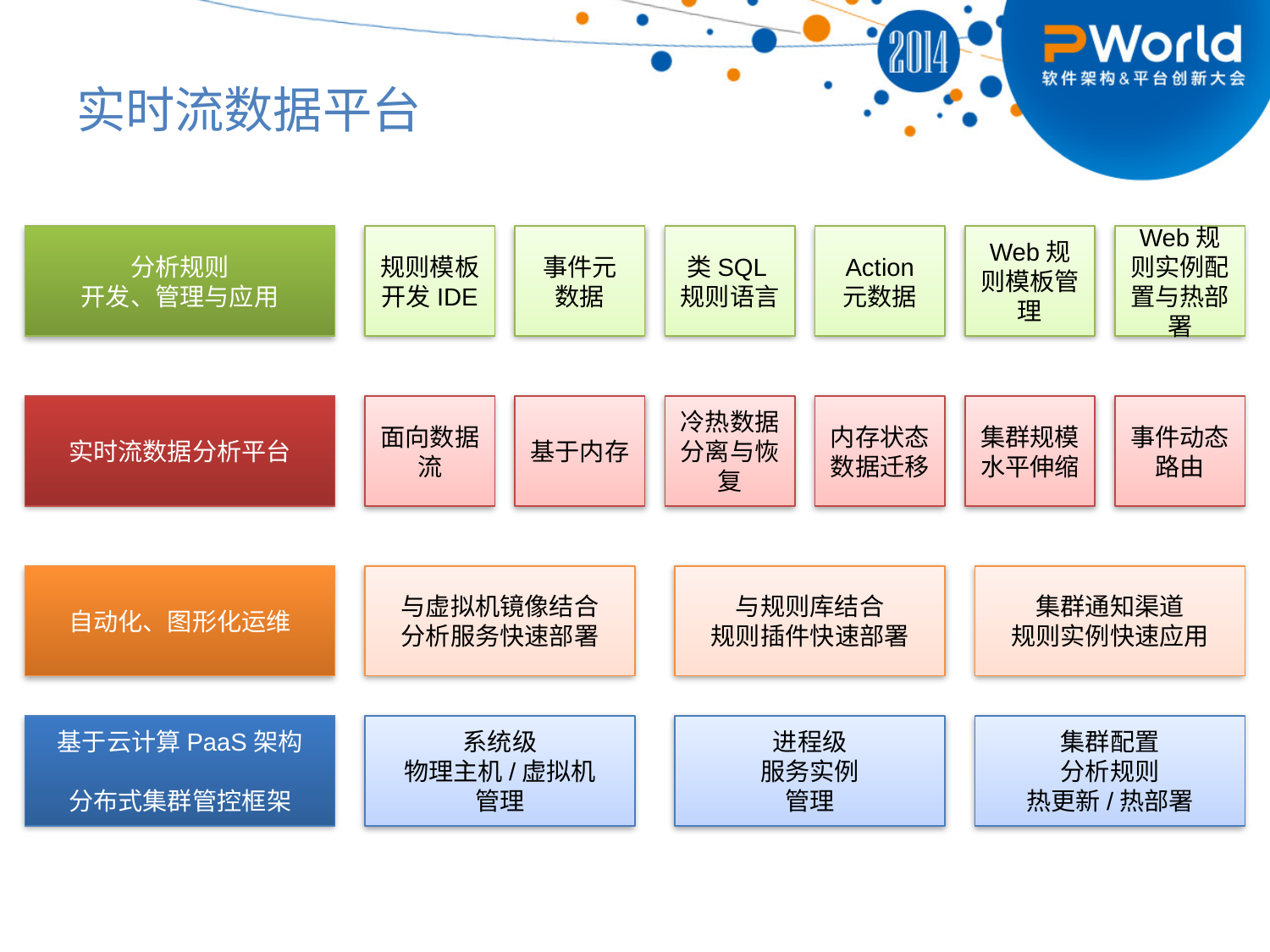

# 实时流数据平台
分析规则
开发、管理与应用
规则模板开发IDE
事件元
数据
类SQL规则语言
Action
元数据
Web规则模板管理
Web规则实例配置与热部署
实时流数据分析平台
面向数据流
基于内存
冷热数据分离与恢复
内存状态数据迁移
集群规模水平伸缩
事件动态路由
自动化、图形化运维
与虚拟机镜像结合
分析服务快速部署
与规则库结合
规则插件快速部署
集群通知渠道
规则实例快速应用
基于云计算PaaS架构

分布式集群管控框架
系统级
物理主机/虚拟机
管理
进程级
服务实例
管理
集群配置
分析规则
热更新/热部署